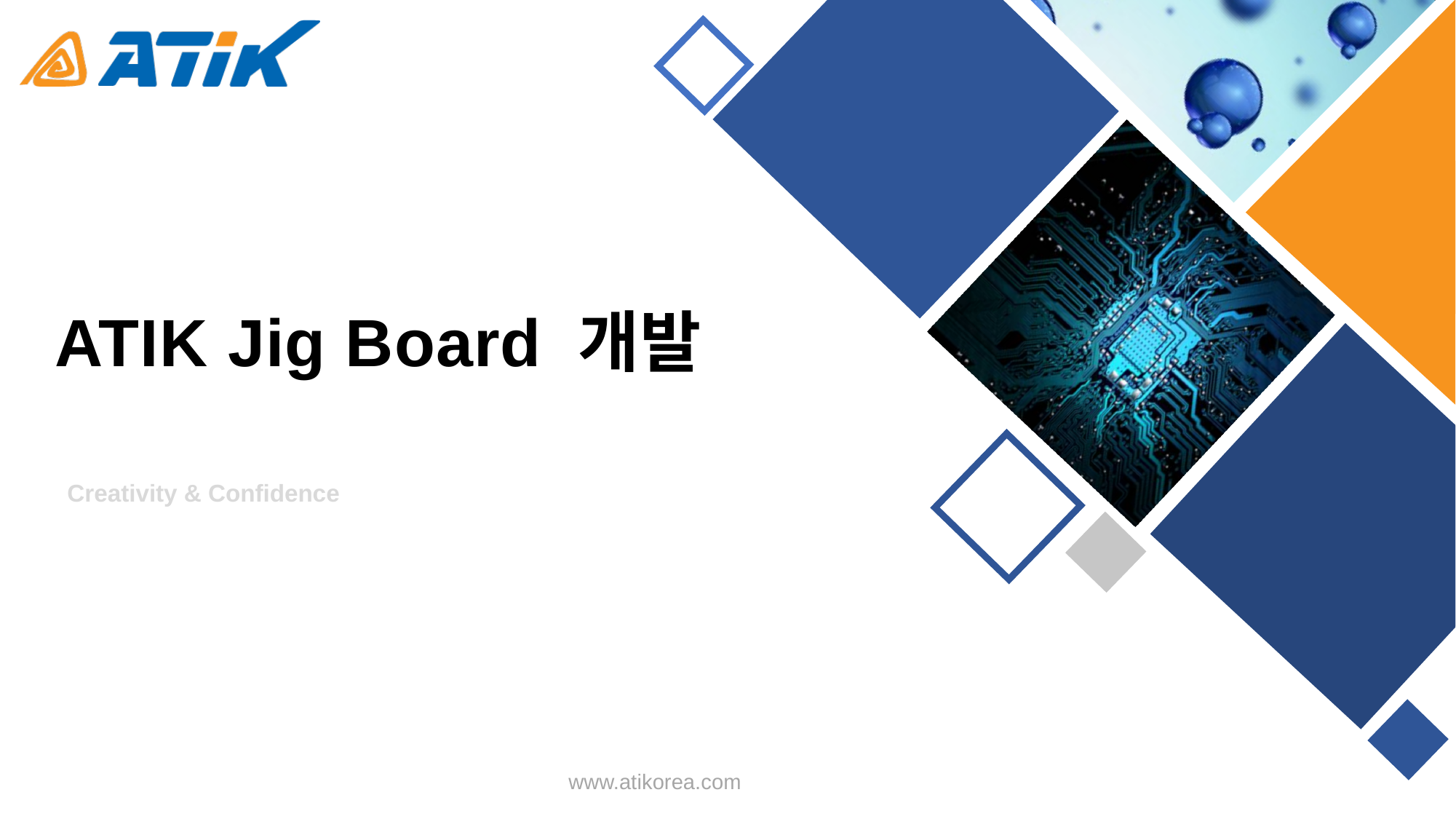

ATIK Jig Board 개발
Creativity & Confidence
www.atikorea.com